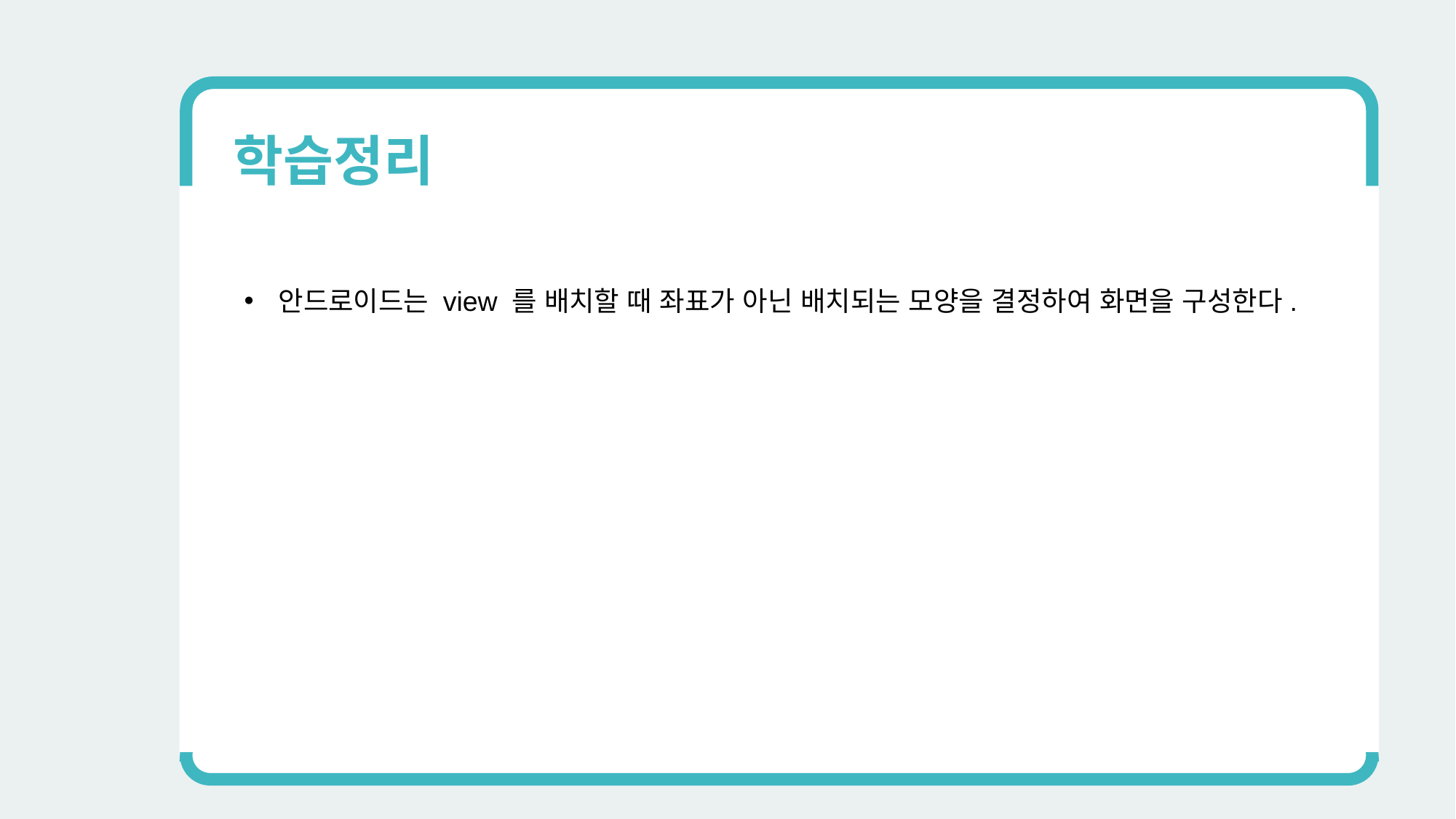

학습정리

안드로이드는 view 를 배치할 때 좌표가 아닌 배치되는 모양을 결정하여 화면을 구성한다.